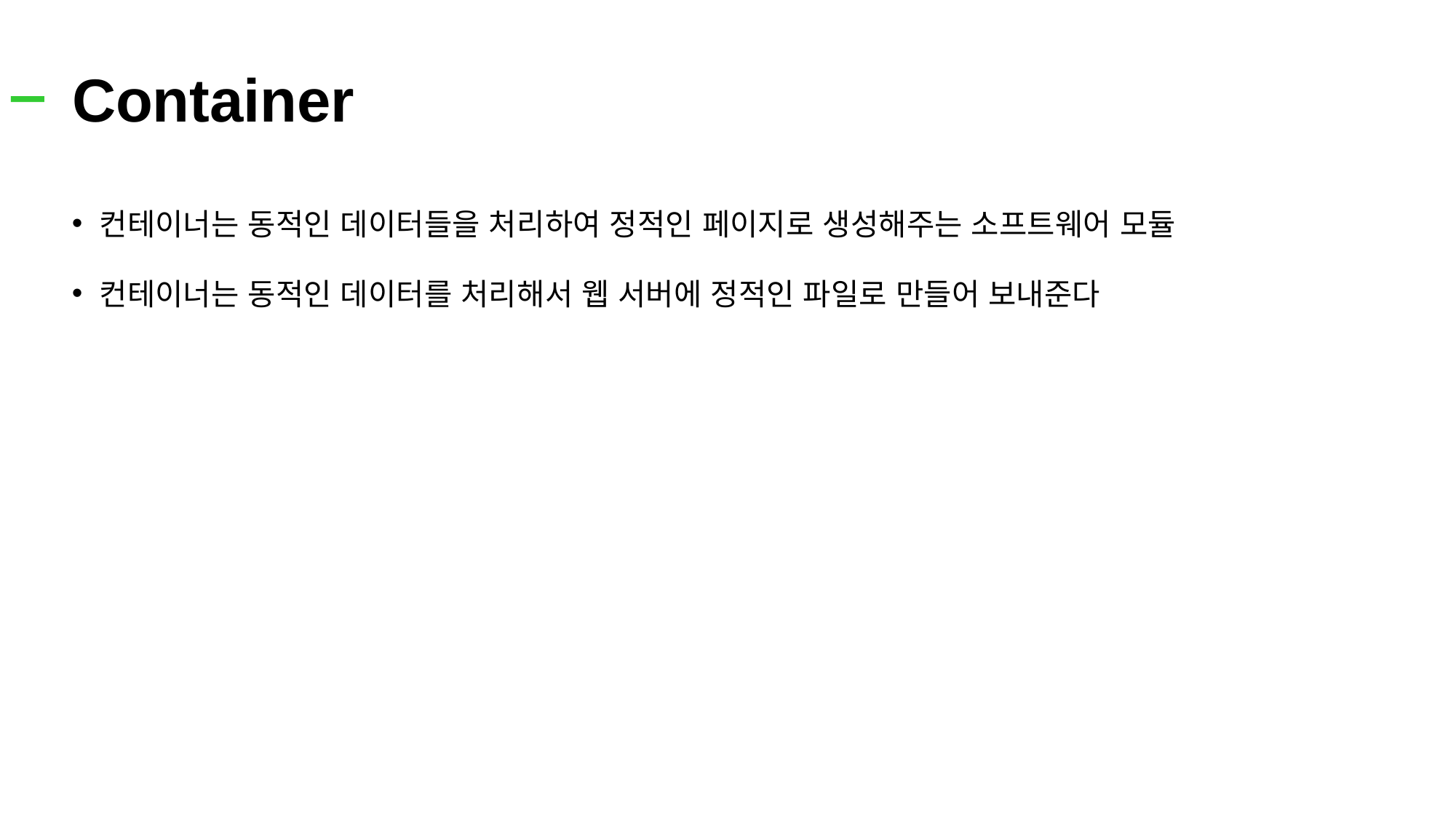

# Container

컨테이너는 동적인 데이터들을 처리하여 정적인 페이지로 생성해주는 소프트웨어 모듈
컨테이너는 동적인 데이터를 처리해서 웹 서버에 정적인 파일로 만들어 보내준다